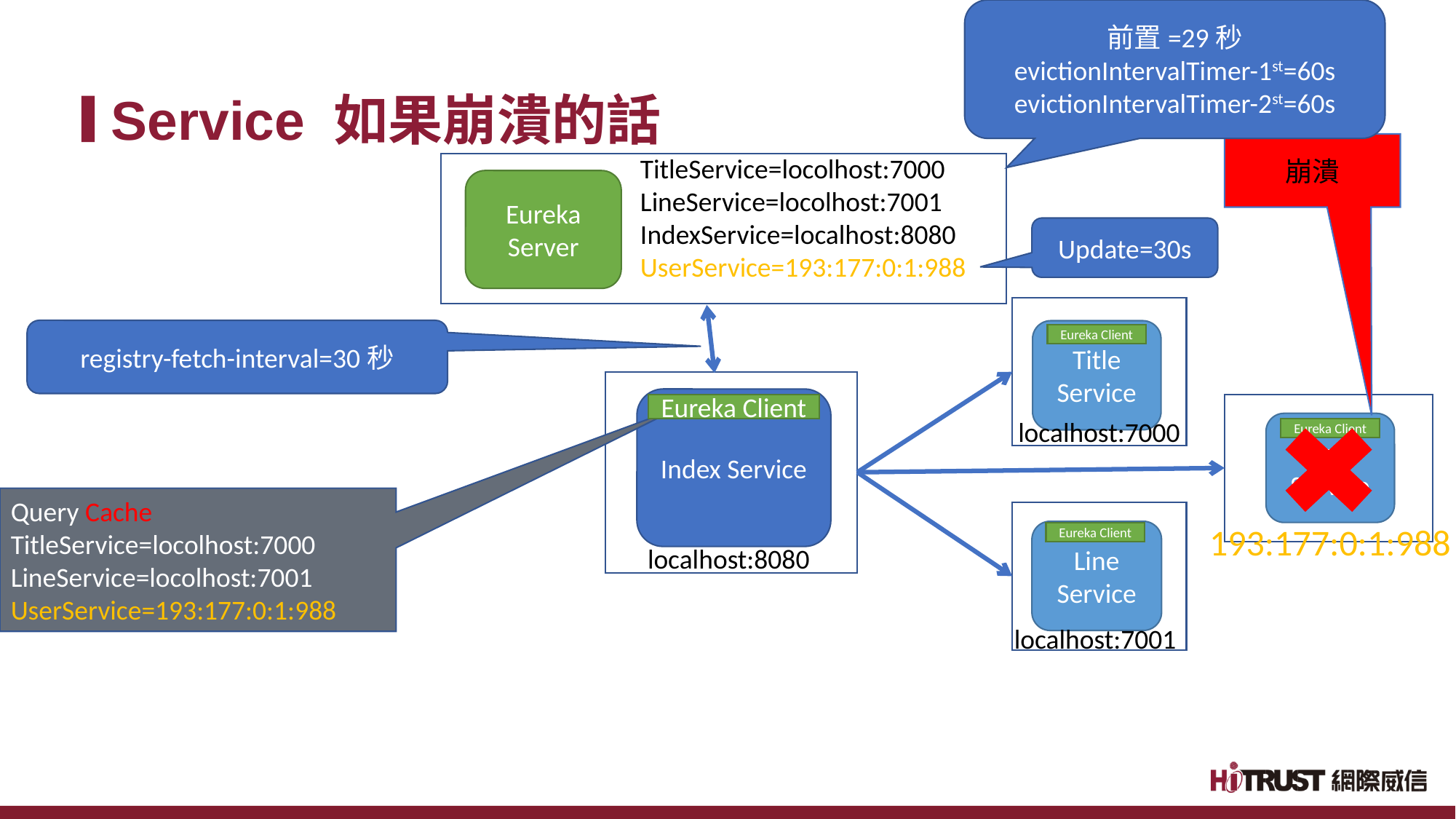

前置=29秒
evictionIntervalTimer-1st=60s
evictionIntervalTimer-2st=60s
# Service 如果崩潰的話
崩潰
TitleService=locolhost:7000
LineService=locolhost:7001
IndexService=localhost:8080
UserService=193:177:0:1:988

Eureka
Server
Update=30s

registry-fetch-interval=30秒
Title Service
Eureka Client

Index Service
Eureka Client

localhost:7000

User
Service
Eureka Client
Query Cache
TitleService=locolhost:7000
LineService=locolhost:7001
UserService=193:177:0:1:988

193:177:0:1:988
Line Service
Eureka Client
localhost:8080
localhost:7001